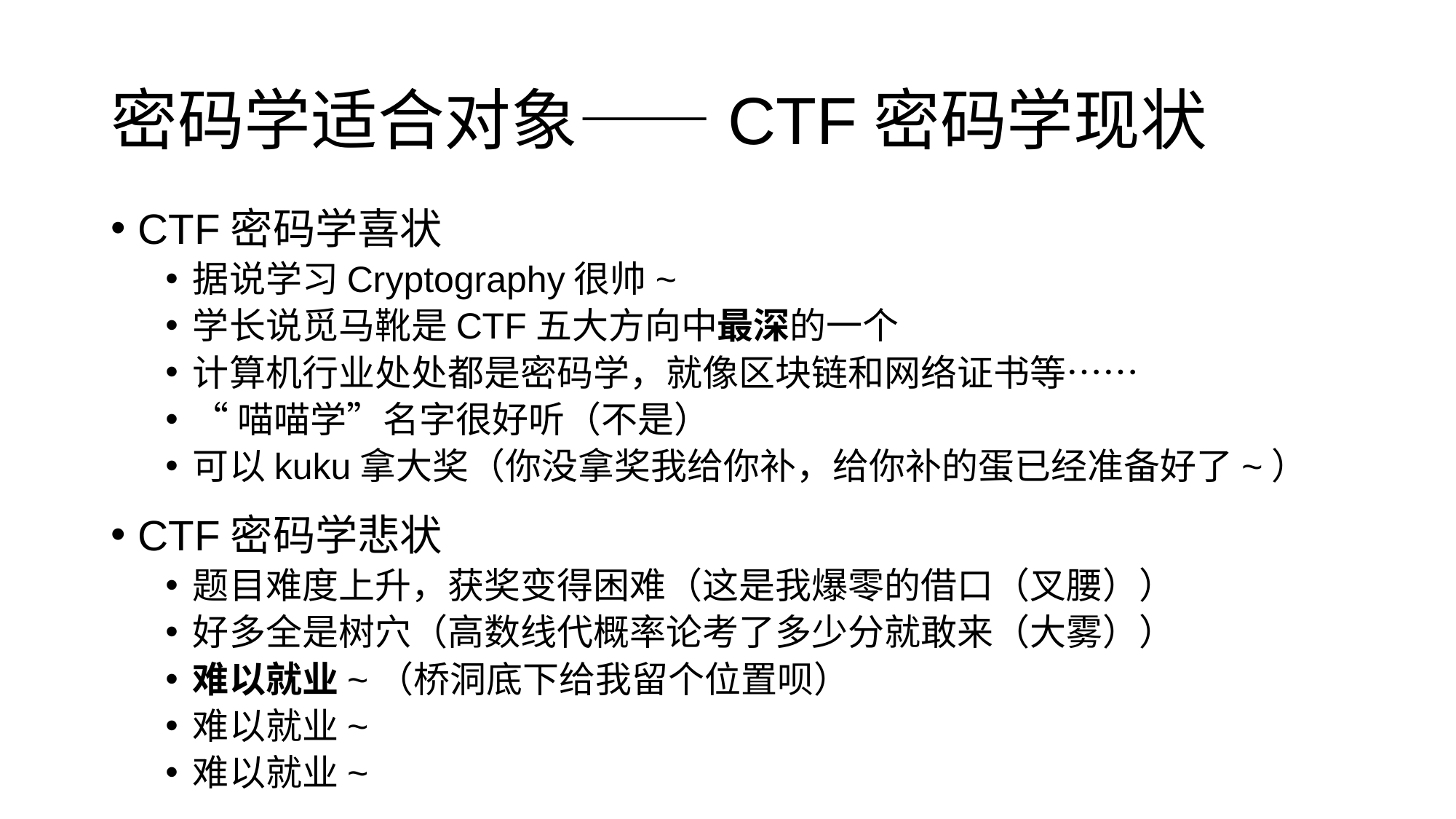

# 密码学适合对象——CTF密码学现状
CTF密码学喜状
据说学习Cryptography很帅~
学长说觅马靴是CTF五大方向中最深的一个
计算机行业处处都是密码学，就像区块链和网络证书等……
“喵喵学”名字很好听（不是）
可以kuku拿大奖（你没拿奖我给你补，给你补的蛋已经准备好了~）

CTF密码学悲状
题目难度上升，获奖变得困难（这是我爆零的借口（叉腰））
好多全是树穴（高数线代概率论考了多少分就敢来（大雾））
难以就业~（桥洞底下给我留个位置呗）
难以就业~
难以就业~